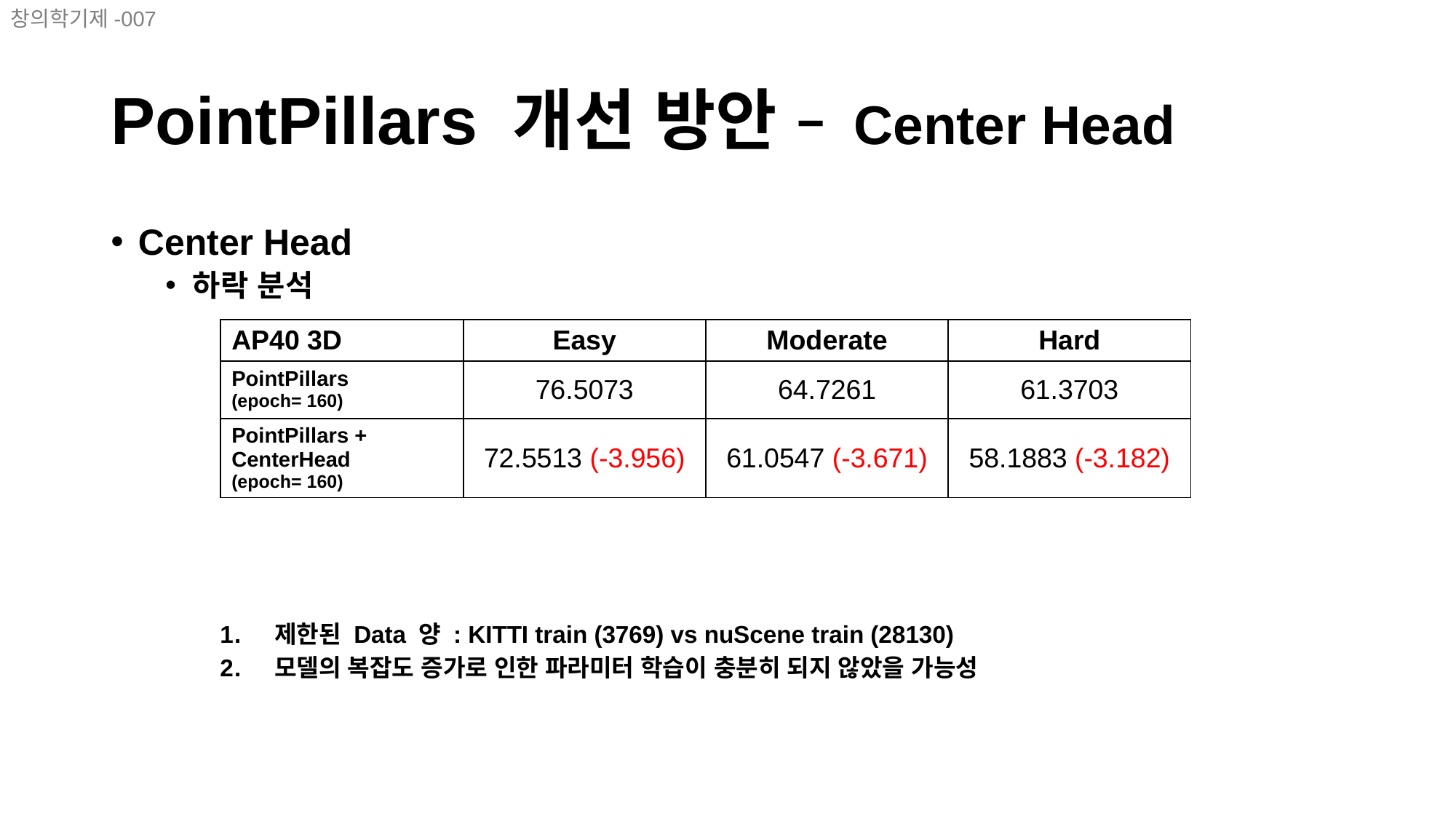

창의학기제-007
# PointPillars 개선 방안 – Center Head
Center Head
하락 분석

제한된 Data 양 : KITTI train (3769) vs nuScene train (28130)
모델의 복잡도 증가로 인한 파라미터 학습이 충분히 되지 않았을 가능성
| AP40 3D | Easy | Moderate | Hard |
| --- | --- | --- | --- |
| PointPillars (epoch= 160) | 76.5073 | 64.7261 | 61.3703 |
| PointPillars + CenterHead (epoch= 160) | 72.5513 (-3.956) | 61.0547 (-3.671) | 58.1883 (-3.182) |